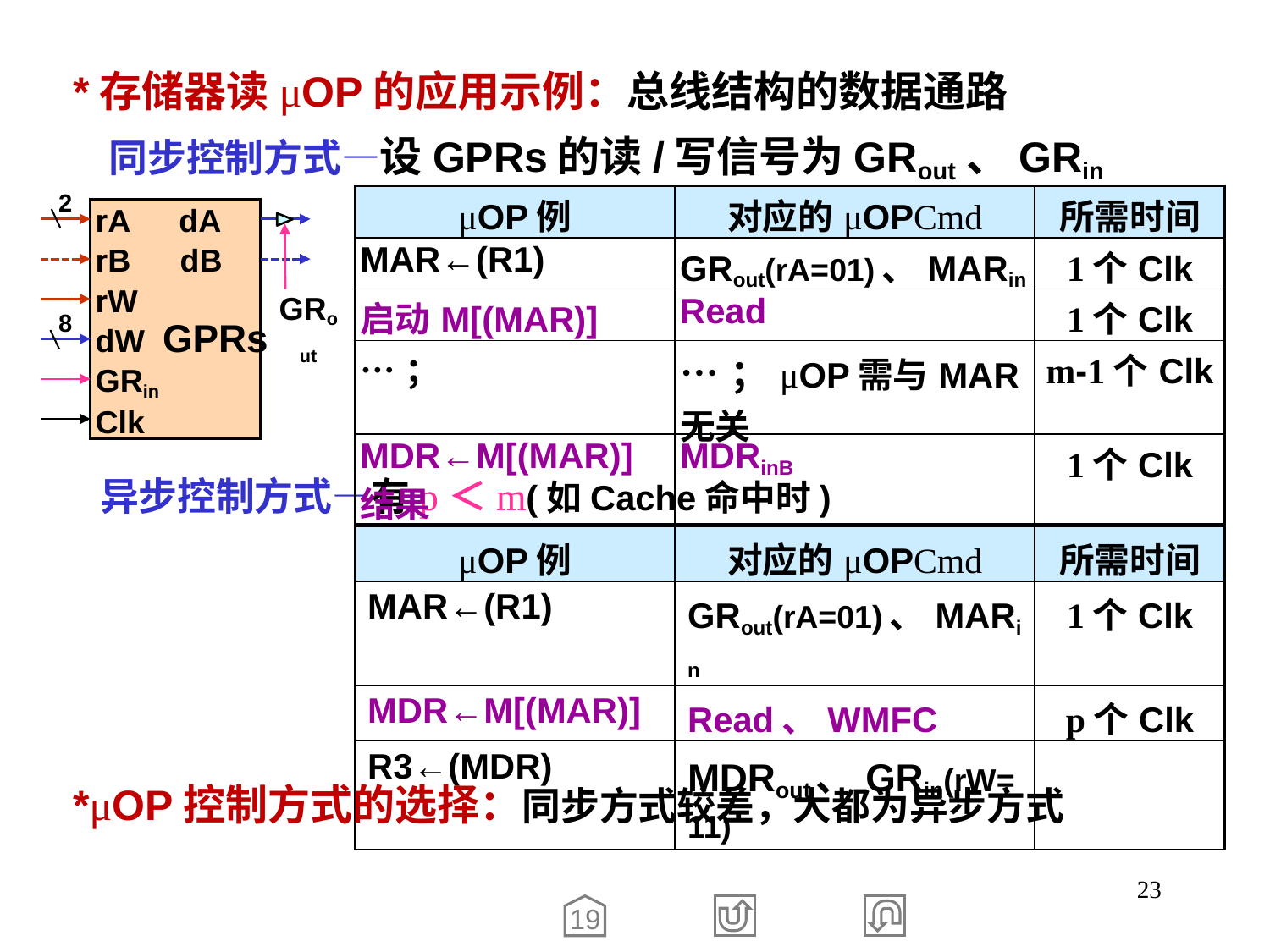

*存储器读μOP的应用示例：总线结构的数据通路
       同步控制方式—设GPRs的读/写信号为GRout、GRin
2
rA      dA
rB      dB
rW
dW  GPRs
GRin
Clk

GRout
8
| μOP例 | 对应的μOPCmd | 所需时间 |
| --- | --- | --- |
| MAR←(R1) | GRout(rA=01)、MARin | 1个Clk |
| 启动M[(MAR)] | Read | 1个Clk |
| …； | …；μOP需与MAR无关 | m-1个Clk |
| MDR←M[(MAR)]结果 | MDRinB | 1个Clk |
      异步控制方式—有p＜m(如Cache命中时)
| μOP例 | 对应的μOPCmd | 所需时间 |
| --- | --- | --- |
| MAR←(R1) | GRout(rA=01)、MARin | 1个Clk |
| MDR←M[(MAR)] | Read、WMFC | p个Clk |
| R3←(MDR) | MDRout、GRin(rW=11) |  |
   *μOP控制方式的选择：同步方式较差，大都为异步方式
23

19